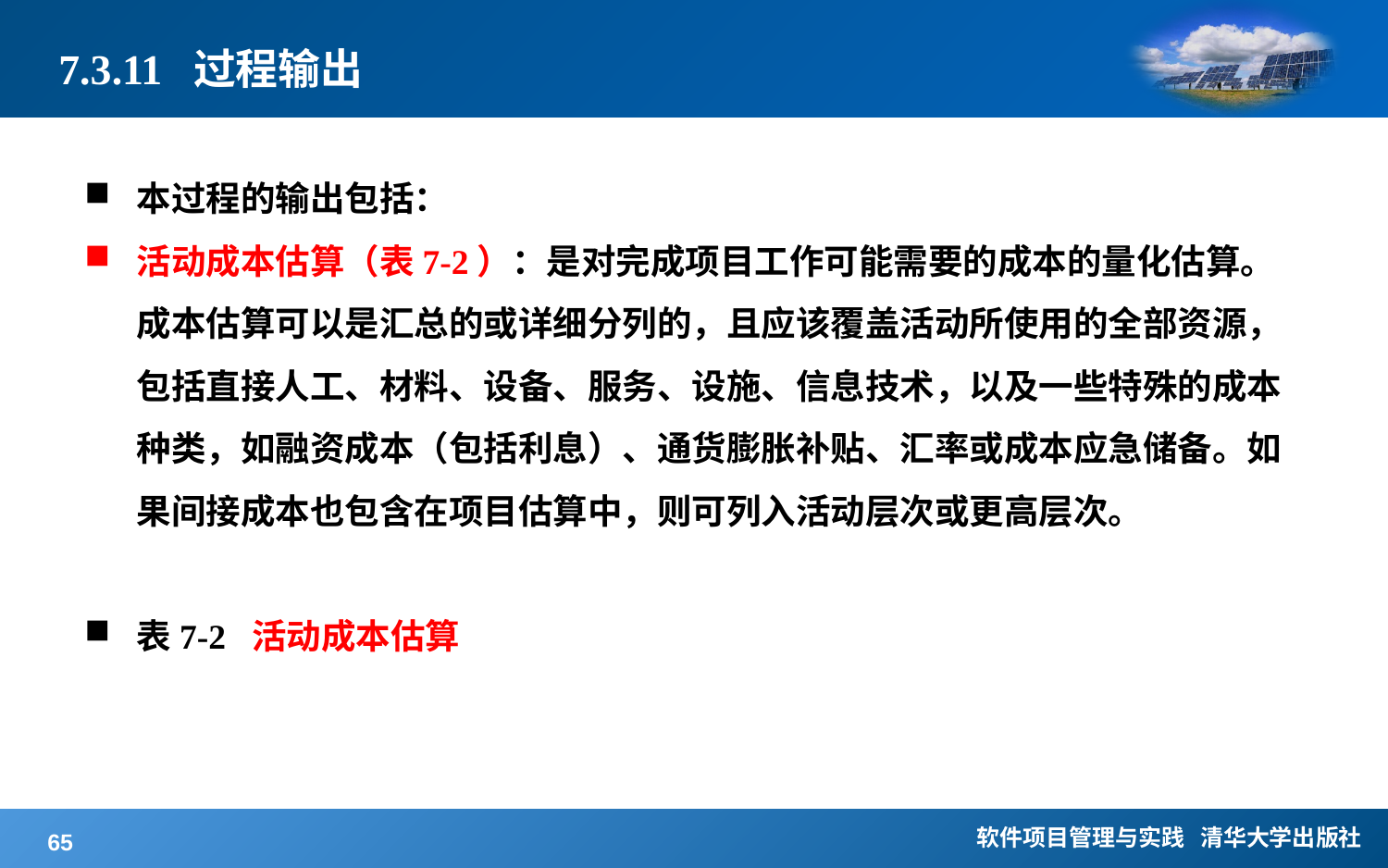

# 7.3.11  过程输出
本过程的输出包括：
活动成本估算（表7-2）：是对完成项目工作可能需要的成本的量化估算。成本估算可以是汇总的或详细分列的，且应该覆盖活动所使用的全部资源，包括直接人工、材料、设备、服务、设施、信息技术，以及一些特殊的成本种类，如融资成本（包括利息）、通货膨胀补贴、汇率或成本应急储备。如果间接成本也包含在项目估算中，则可列入活动层次或更高层次。

表7-2  活动成本估算